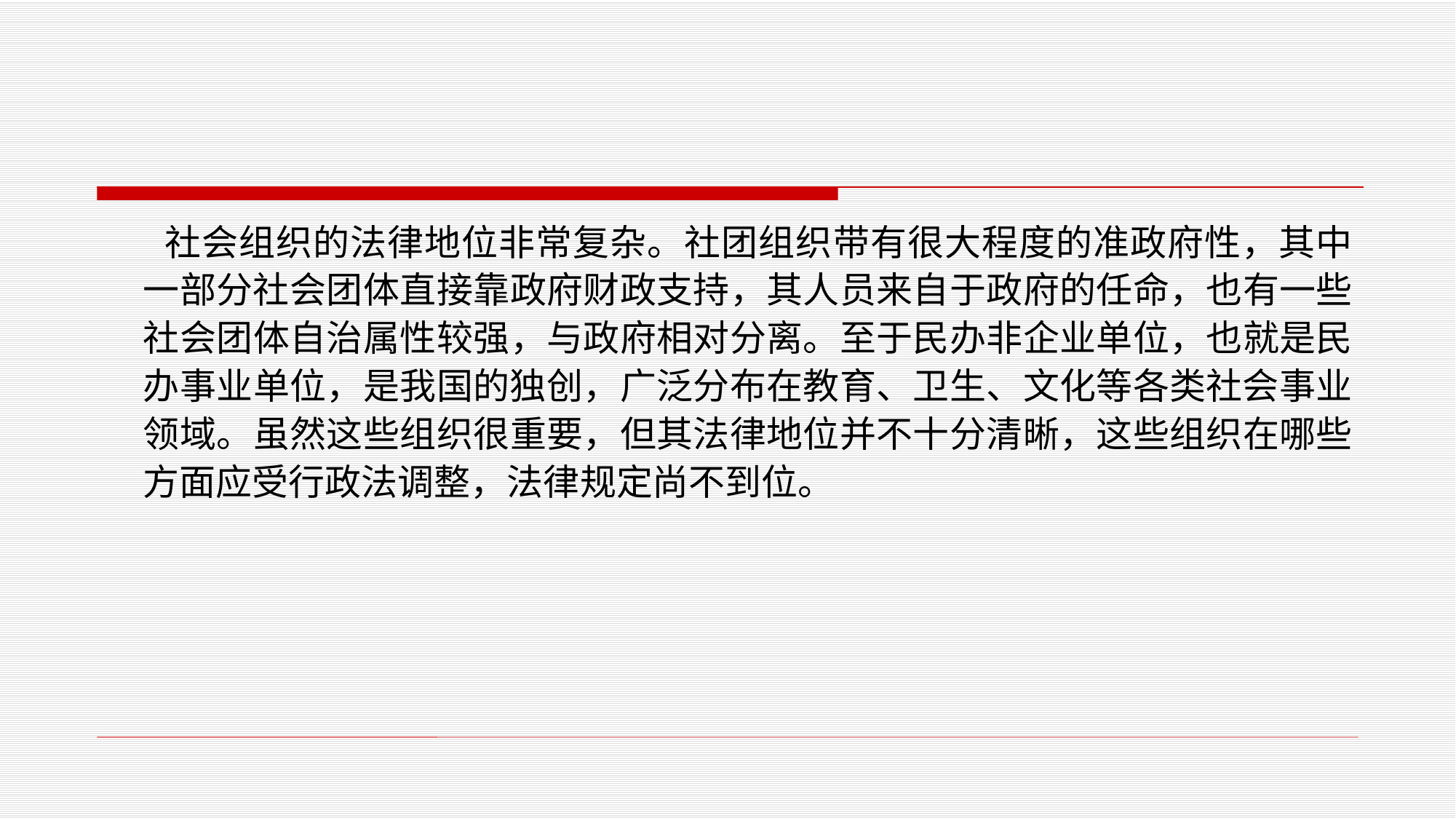

#
      社会组织的法律地位非常复杂。社团组织带有很大程度的准政府性，其中一部分社会团体直接靠政府财政支持，其人员来自于政府的任命，也有一些社会团体自治属性较强，与政府相对分离。至于民办非企业单位，也就是民办事业单位，是我国的独创，广泛分布在教育、卫生、文化等各类社会事业领域。虽然这些组织很重要，但其法律地位并不十分清晰，这些组织在哪些方面应受行政法调整，法律规定尚不到位。